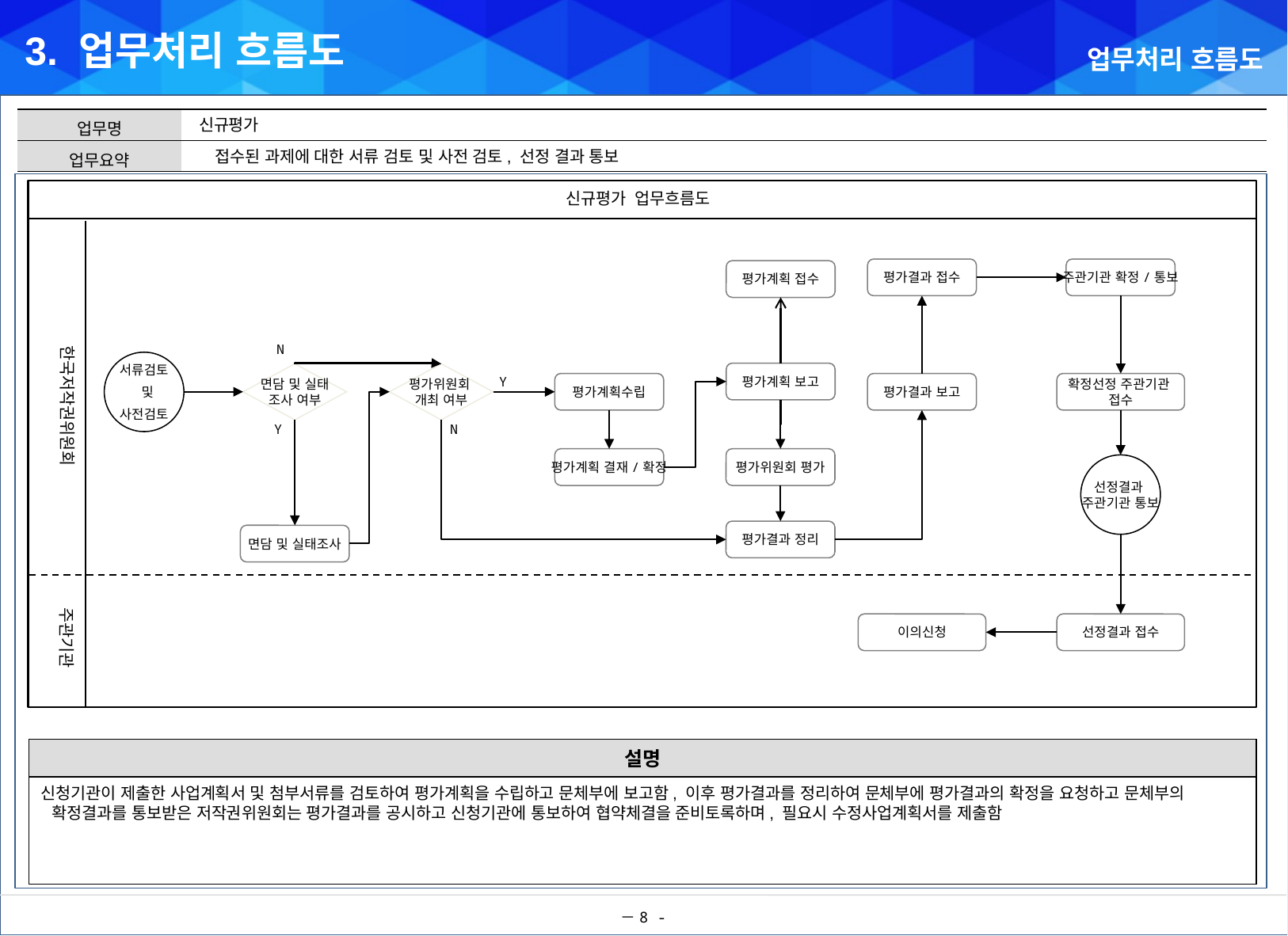

3. 업무처리 흐름도
업무처리 흐름도
신규평가
접수된 과제에 대한 서류 검토 및 사전 검토, 선정 결과 통보

신규평가  업무흐름도
평가결과 접수
주관기관 확정/통보
평가계획 접수
한국저작권위원회
N
서류검토
 및
사전검토
평가계획 보고
면담 및 실태
조사 여부
평가위원회
개최 여부
평가계획수립
평가결과 보고
확정선정 주관기관
접수
Y
Y
N
평가계획 결재/확정
평가위원회 평가
선정결과
주관기관 통보
평가결과 정리
면담 및 실태조사
주관기관
이의신청
선정결과 접수
설명
신청기관이 제출한 사업계획서 및 첨부서류를 검토하여 평가계획을 수립하고 문체부에 보고함, 이후 평가결과를 정리하여 문체부에 평가결과의 확정을 요청하고 문체부의 확정결과를 통보받은 저작권위원회는 평가결과를 공시하고 신청기관에 통보하여 협약체결을 준비토록하며, 필요시 수정사업계획서를 제출함